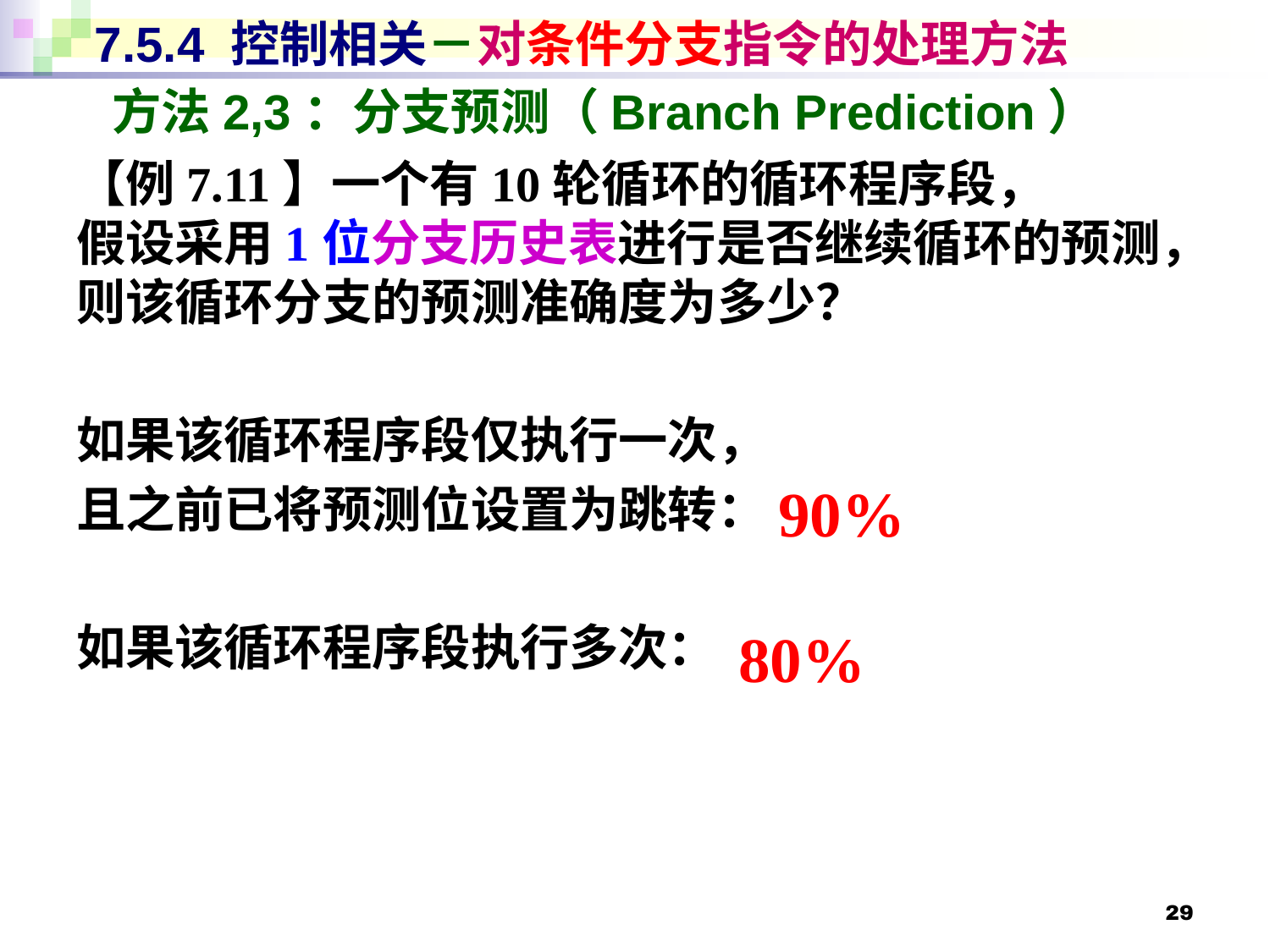

# 7.5.4 控制相关－对条件分支指令的处理方法
方法2,3：分支预测（Branch Prediction）
【例7.11】一个有10轮循环的循环程序段，
假设采用1位分支历史表进行是否继续循环的预测，
则该循环分支的预测准确度为多少？

如果该循环程序段仅执行一次，
且之前已将预测位设置为跳转：

如果该循环程序段执行多次：
90%
80%
29